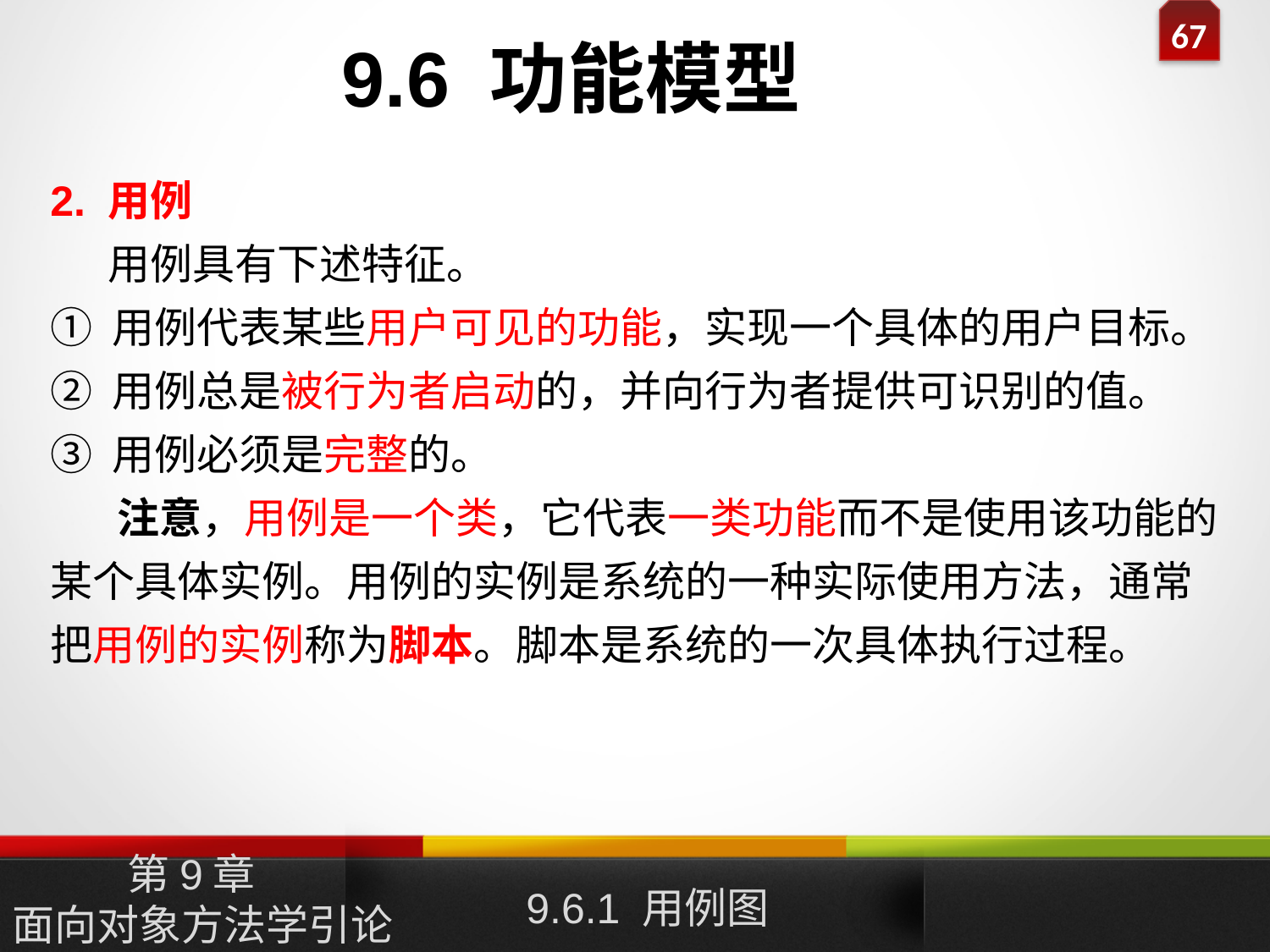

9.6 功能模型
2. 用例
     用例具有下述特征。
① 用例代表某些用户可见的功能，实现一个具体的用户目标。
② 用例总是被行为者启动的，并向行为者提供可识别的值。
③ 用例必须是完整的。
      注意，用例是一个类，它代表一类功能而不是使用该功能的某个具体实例。用例的实例是系统的一种实际使用方法，通常把用例的实例称为脚本。脚本是系统的一次具体执行过程。
9.6.1 用例图